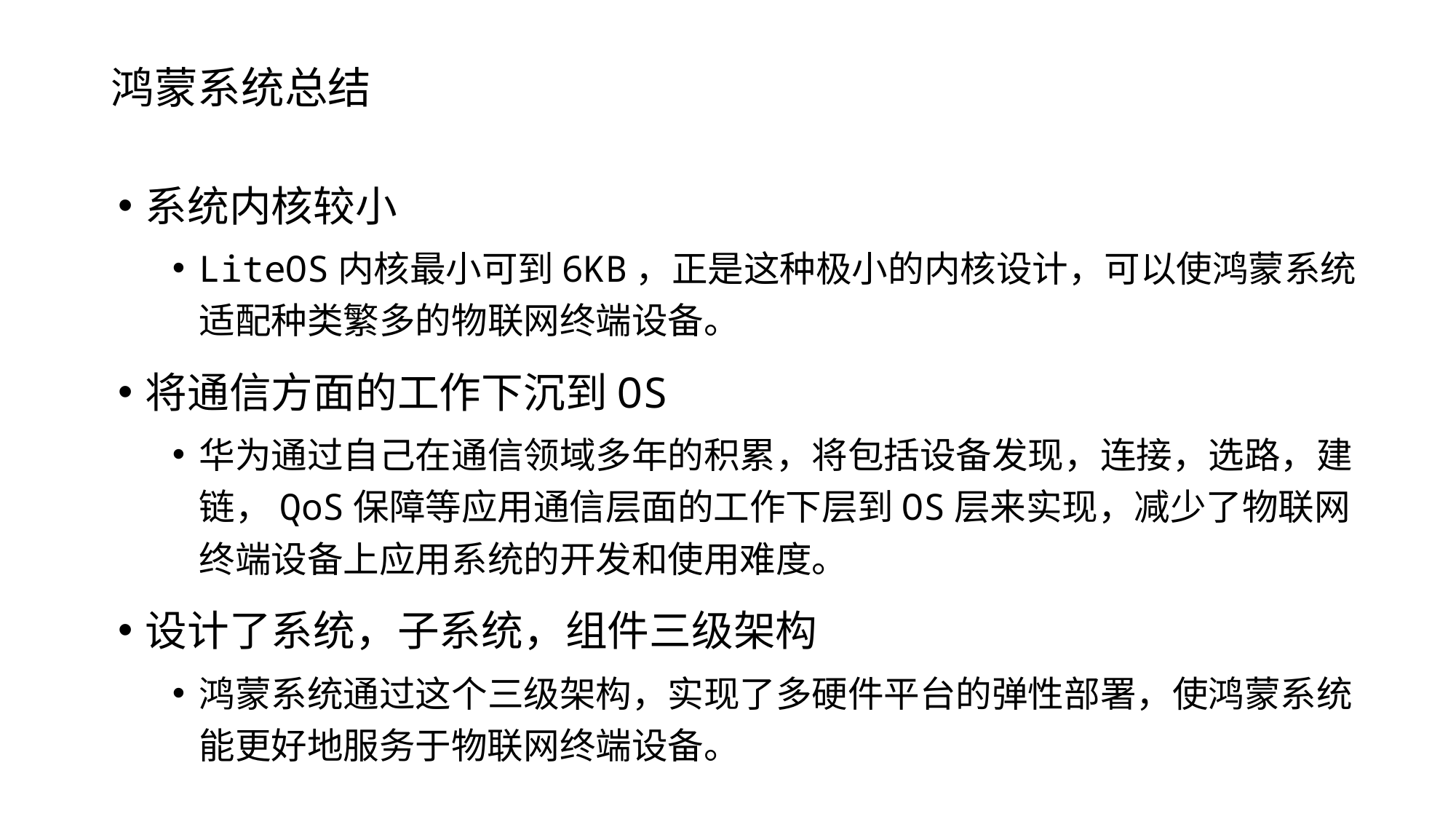

# 鸿蒙系统总结
系统内核较小
LiteOS内核最小可到6KB，正是这种极小的内核设计，可以使鸿蒙系统适配种类繁多的物联网终端设备。
将通信方面的工作下沉到OS
华为通过自己在通信领域多年的积累，将包括设备发现，连接，选路，建链，QoS保障等应用通信层面的工作下层到OS层来实现，减少了物联网终端设备上应用系统的开发和使用难度。
设计了系统，子系统，组件三级架构
鸿蒙系统通过这个三级架构，实现了多硬件平台的弹性部署，使鸿蒙系统能更好地服务于物联网终端设备。

20